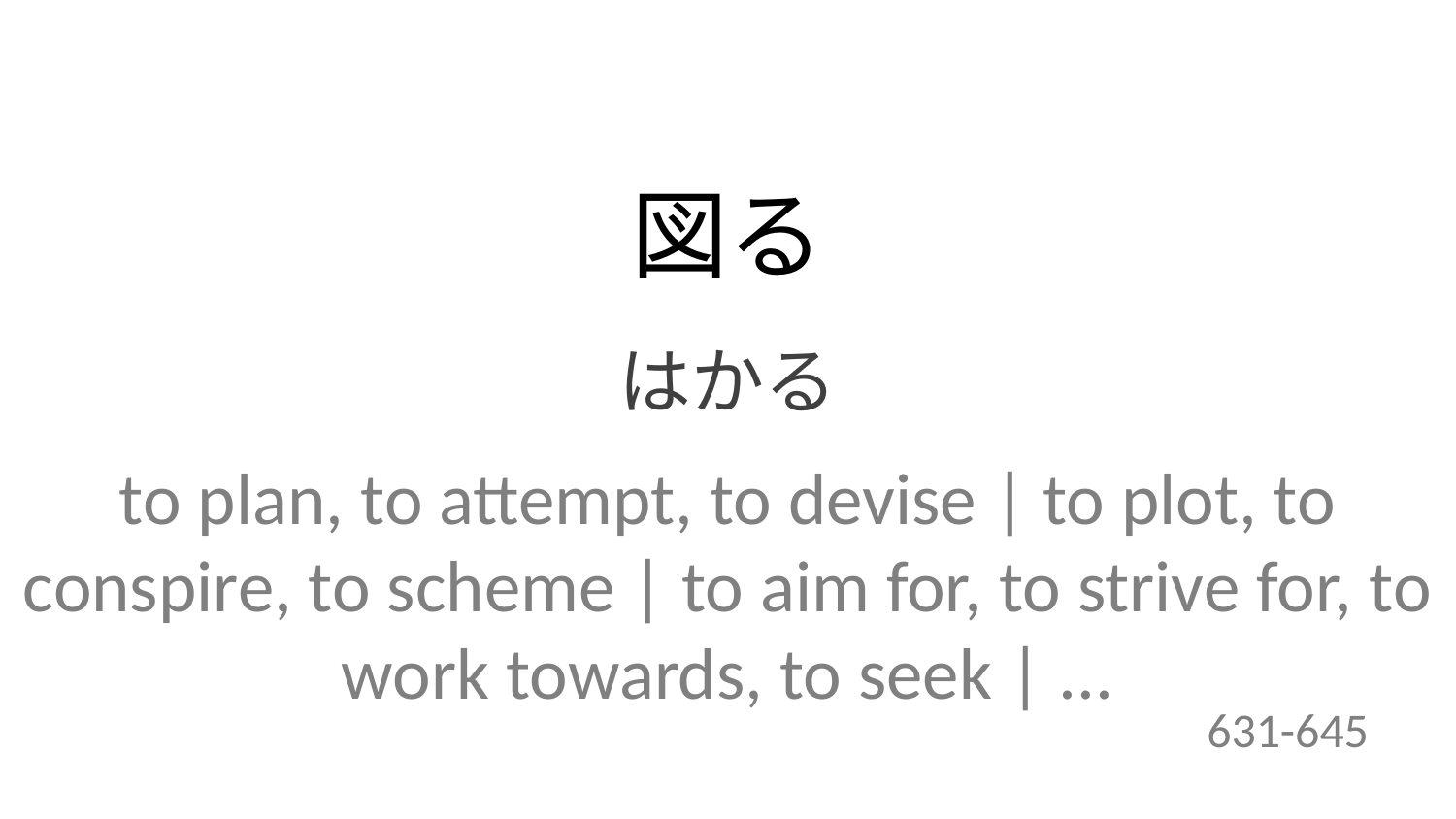

図る

はかる
to plan, to attempt, to devise | to plot, to conspire, to scheme | to aim for, to strive for, to work towards, to seek | ...
631-645